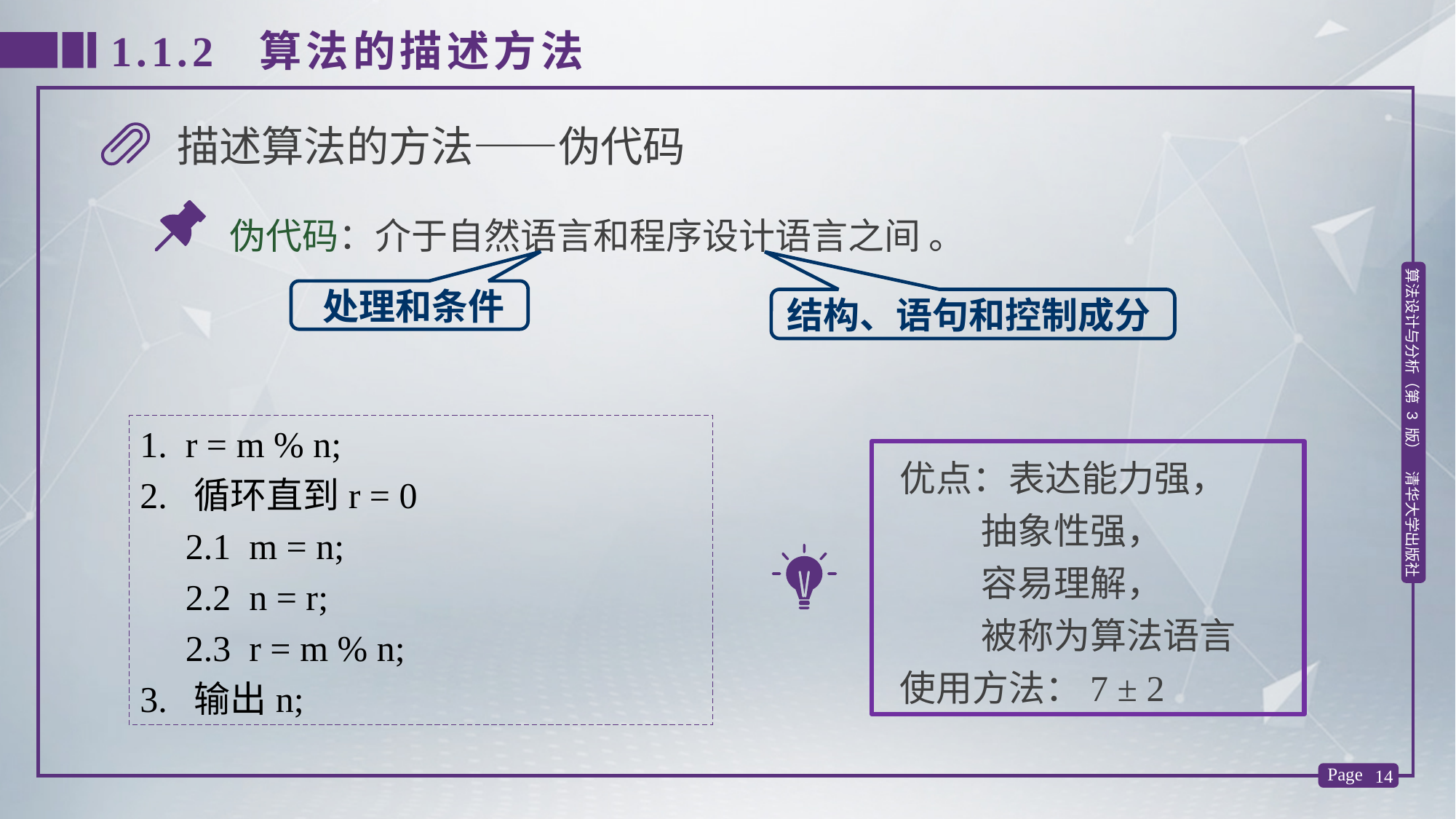

1.1.2  算法的描述方法
描述算法的方法——伪代码

伪代码：介于自然语言和程序设计语言之间 。

 处理和条件
结构、语句和控制成分
1.  r = m % n;
2.  循环直到r = 0
     2.1  m = n;
     2.2  n = r;
     2.3  r = m % n;
3.  输出n;
 优点：表达能力强，
           抽象性强，
           容易理解，
           被称为算法语言
 使用方法：7 ± 2